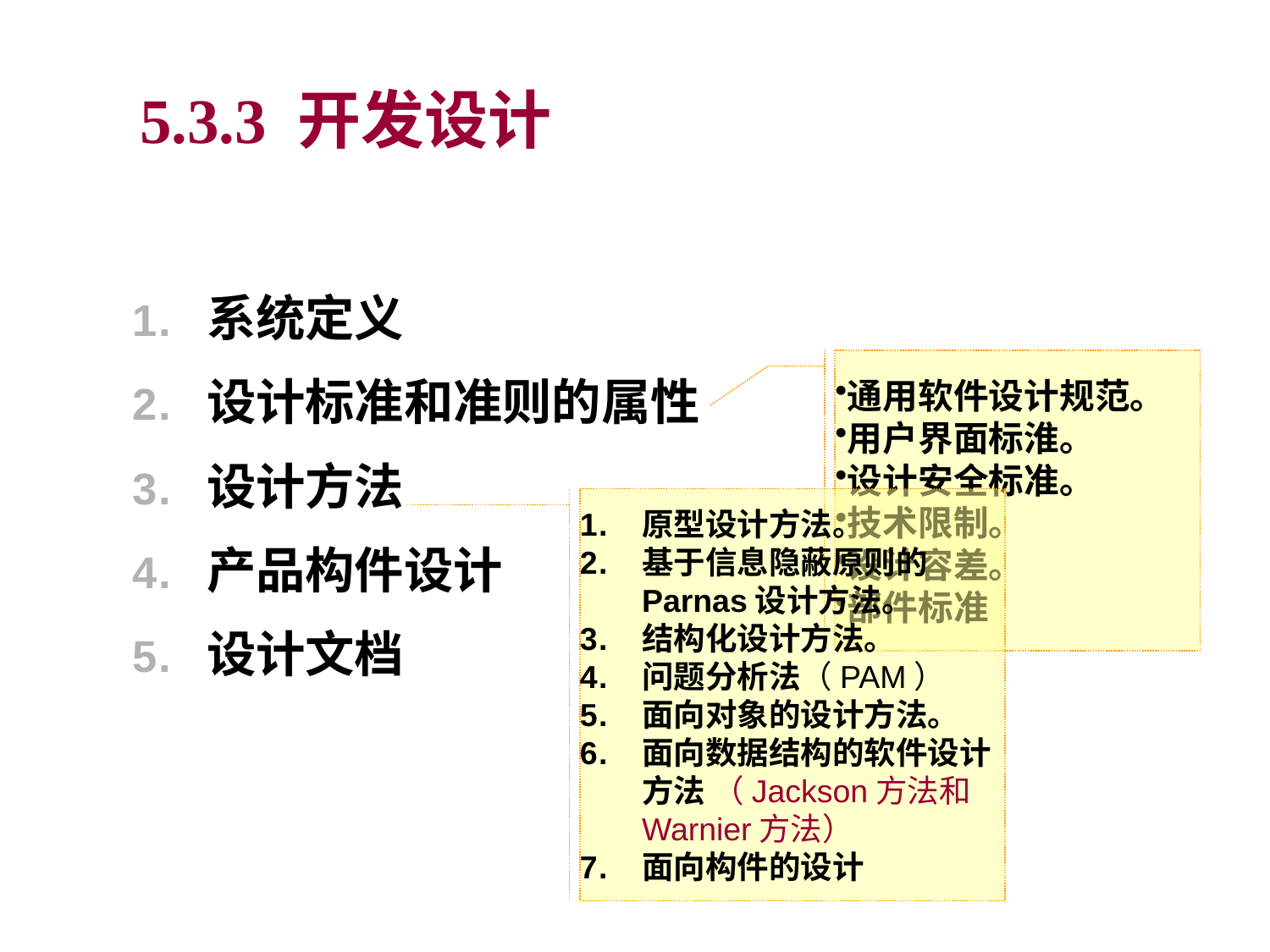

5.3.3 开发设计
系统定义
设计标准和准则的属性
设计方法
产品构件设计
设计文档
通用软件设计规范。
用户界面标淮。
设计安全标准。
技术限制。
设计容差。
部件标准
原型设计方法。
基于信息隐蔽原则的Parnas设计方法。
结构化设计方法。
问题分析法（PAM）
面向对象的设计方法。
面向数据结构的软件设计方法 （Jackson方法和Warnier方法）
面向构件的设计